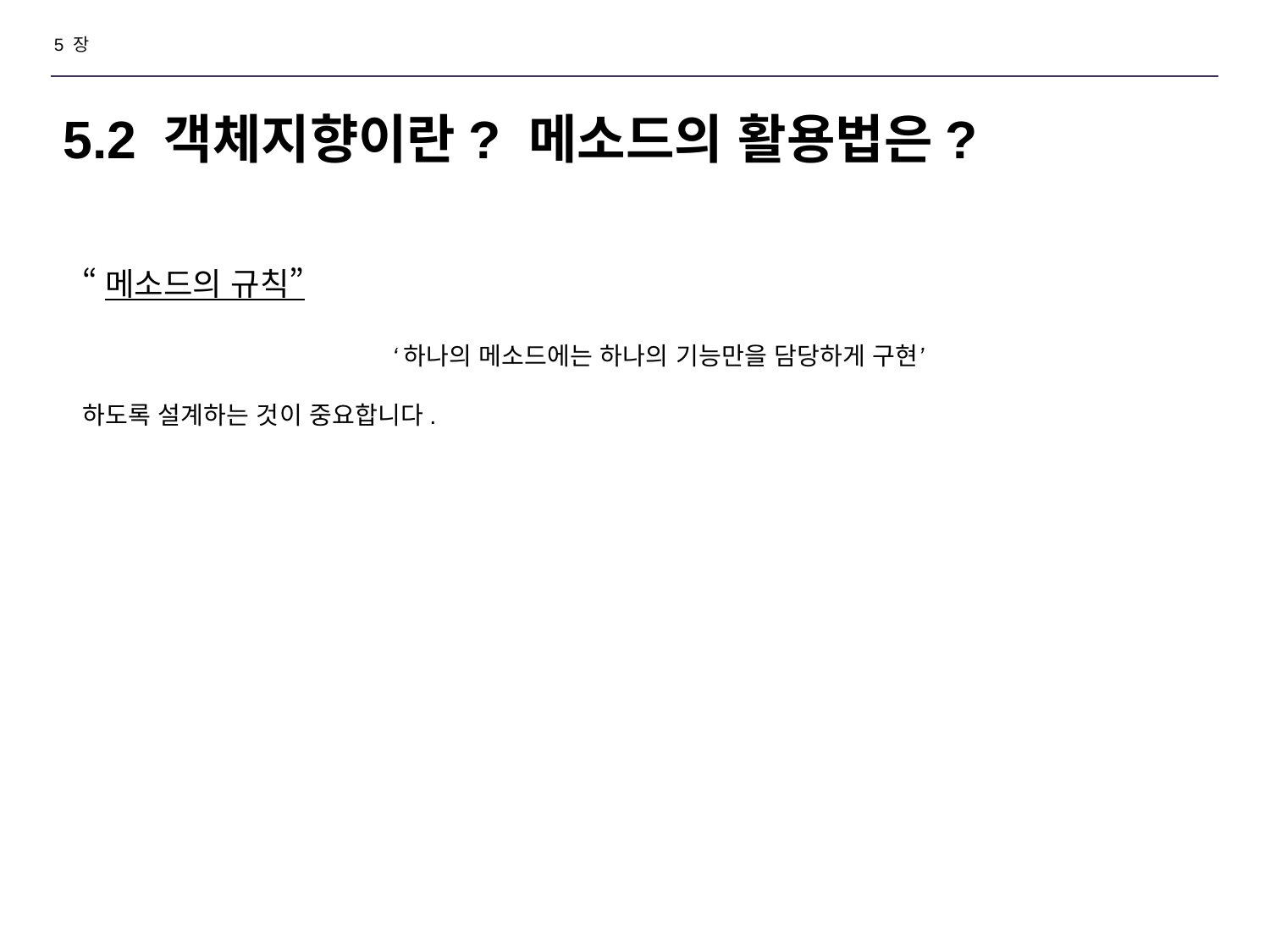

5 장
# 5.2 객체지향이란? 메소드의 활용법은?

“메소드의 규칙”

‘하나의 메소드에는 하나의 기능만을 담당하게 구현’

하도록 설계하는 것이 중요합니다.